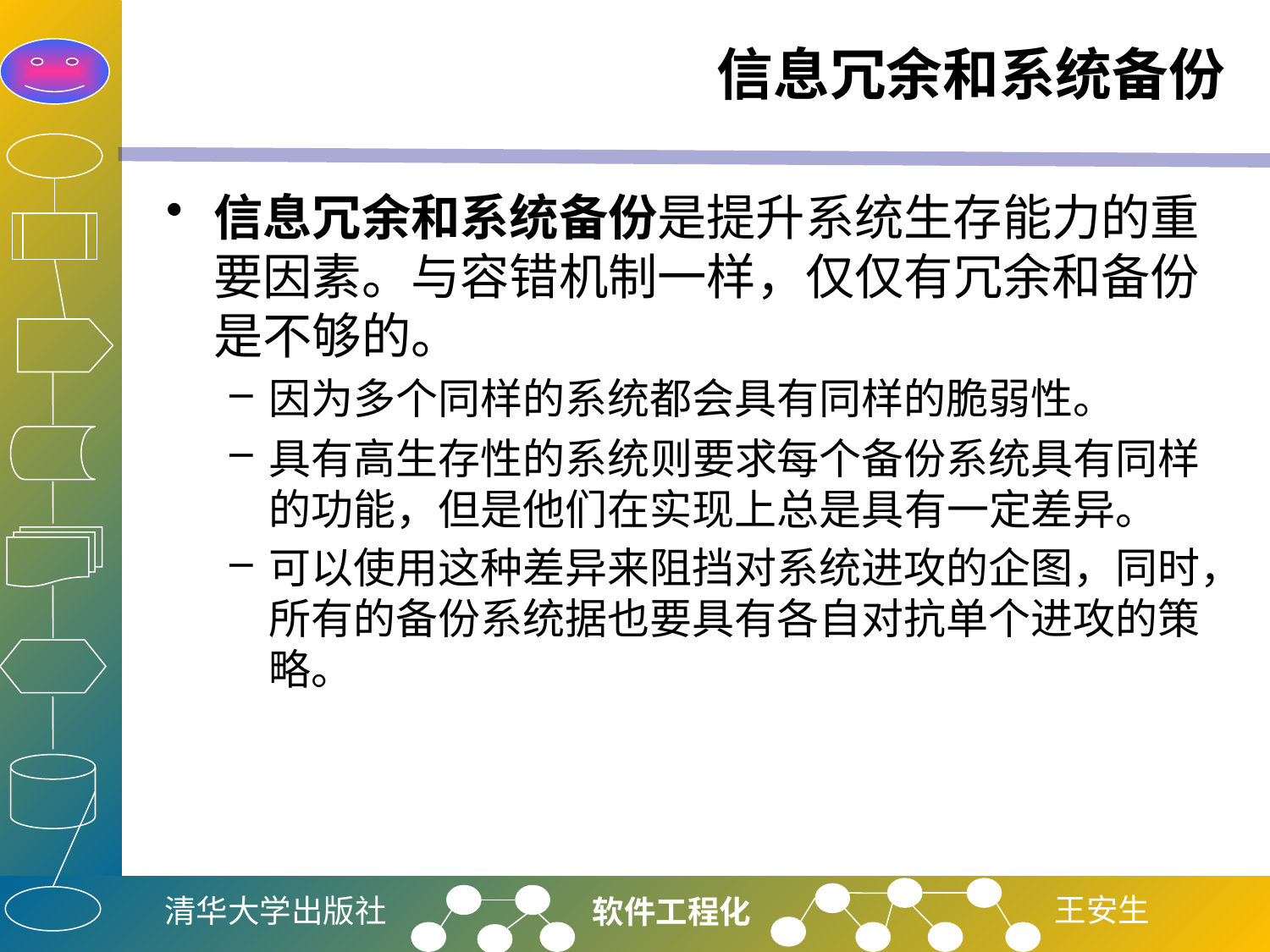

# 信息冗余和系统备份
信息冗余和系统备份是提升系统生存能力的重要因素。与容错机制一样，仅仅有冗余和备份是不够的。
因为多个同样的系统都会具有同样的脆弱性。
具有高生存性的系统则要求每个备份系统具有同样的功能，但是他们在实现上总是具有一定差异。
可以使用这种差异来阻挡对系统进攻的企图，同时，所有的备份系统据也要具有各自对抗单个进攻的策略。